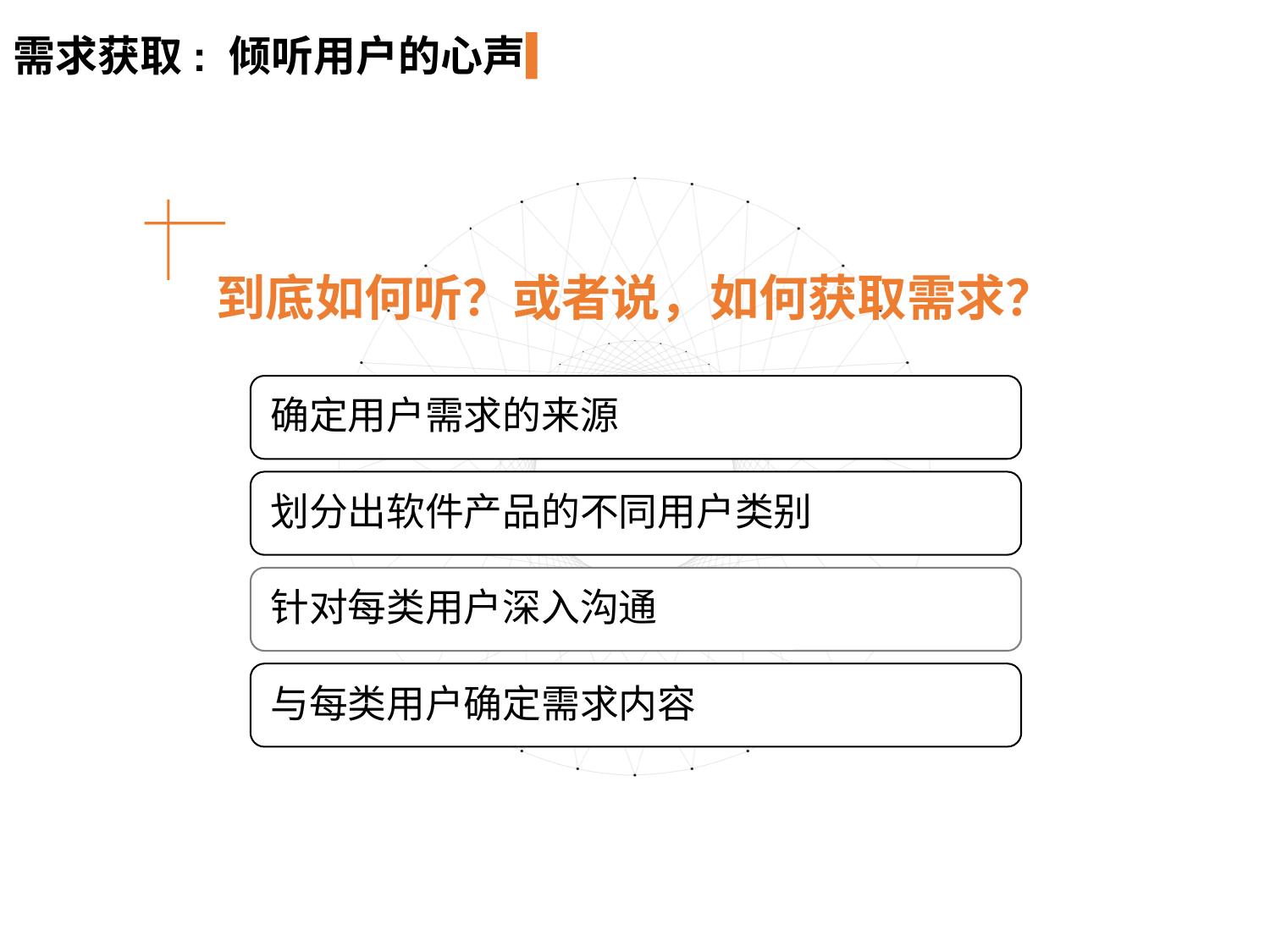

需求获取: 倾听用户的心声

到底如何听？或者说，如何获取需求？
确定用户需求的来源
划分出软件产品的不同用户类别
针对每类用户深入沟通
与每类用户确定需求内容